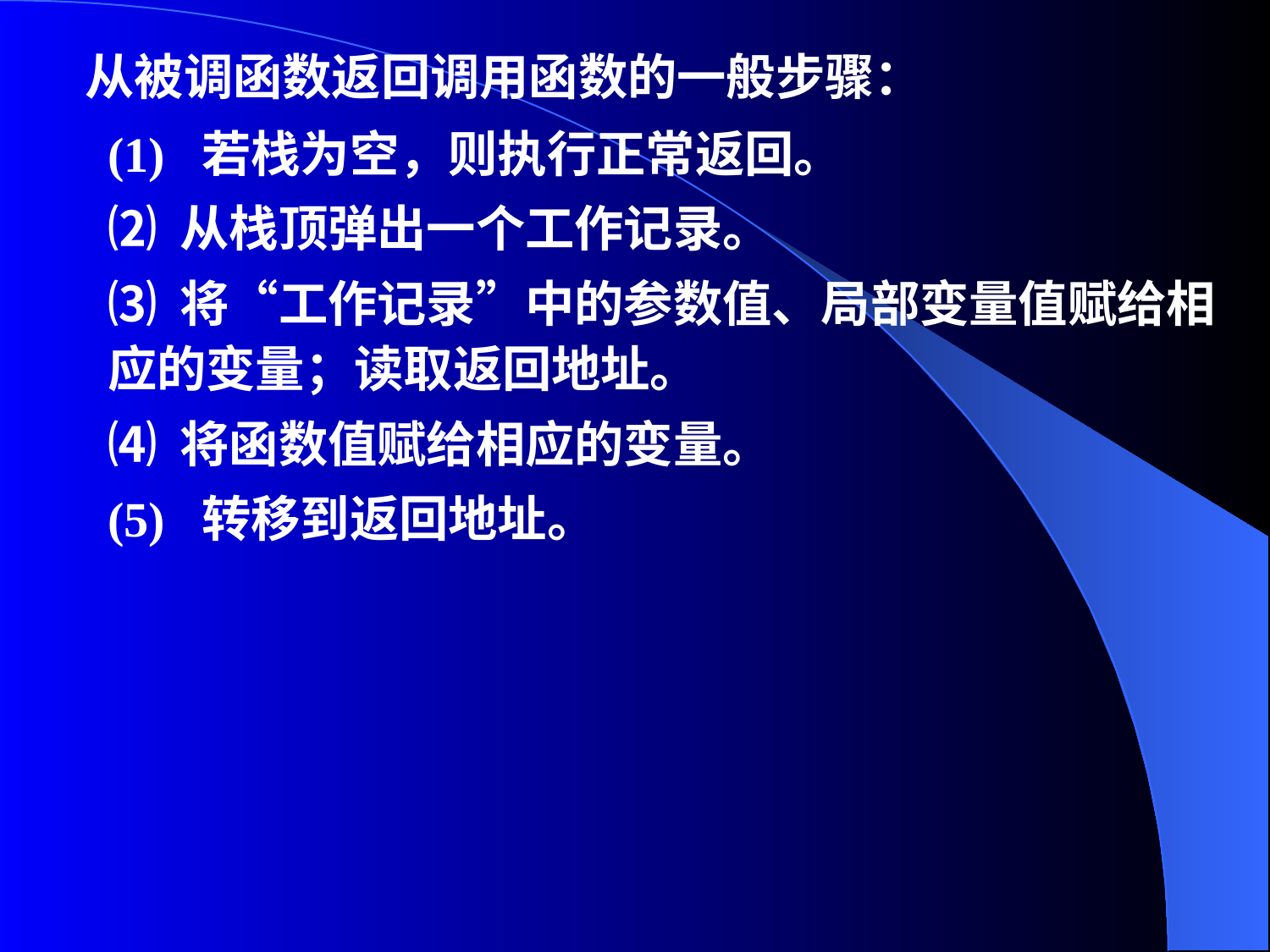

从被调函数返回调用函数的一般步骤：
(1)  若栈为空，则执行正常返回。
⑵ 从栈顶弹出一个工作记录。
⑶ 将“工作记录”中的参数值、局部变量值赋给相应的变量；读取返回地址。
⑷ 将函数值赋给相应的变量。
(5)  转移到返回地址。